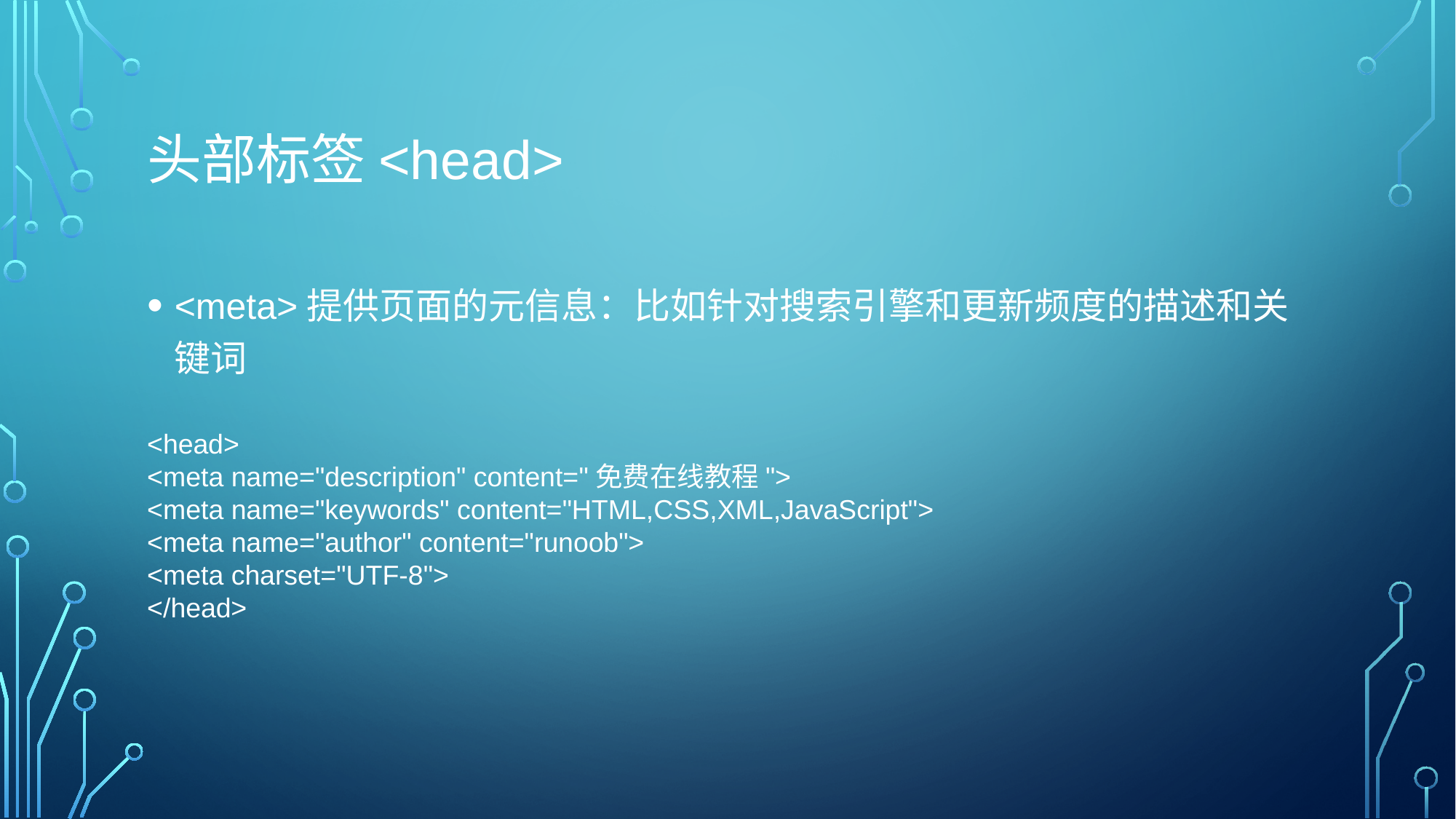

# 头部标签<head>
<meta>提供页面的元信息：比如针对搜索引擎和更新频度的描述和关键词
<head>
<meta name="description" content="免费在线教程">
<meta name="keywords" content="HTML,CSS,XML,JavaScript">
<meta name="author" content="runoob">
<meta charset="UTF-8">
</head>